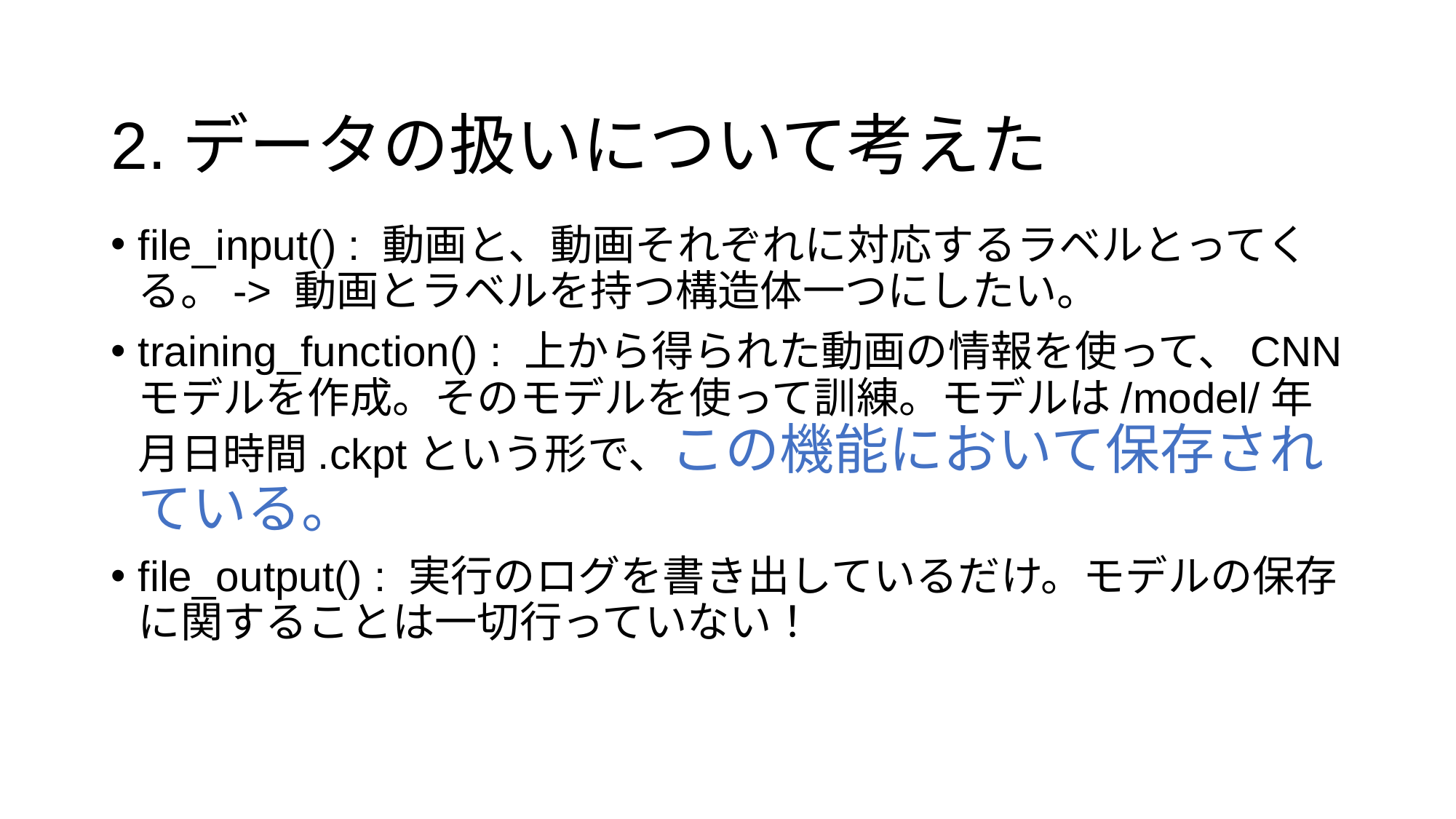

# 2.データの扱いについて考えた
file_input() : 動画と、動画それぞれに対応するラベルとってくる。-> 動画とラベルを持つ構造体一つにしたい。
training_function() : 上から得られた動画の情報を使って、CNNモデルを作成。そのモデルを使って訓練。モデルは/model/年月日時間.ckptという形で、この機能において保存されている。
file_output() : 実行のログを書き出しているだけ。モデルの保存に関することは一切行っていない！